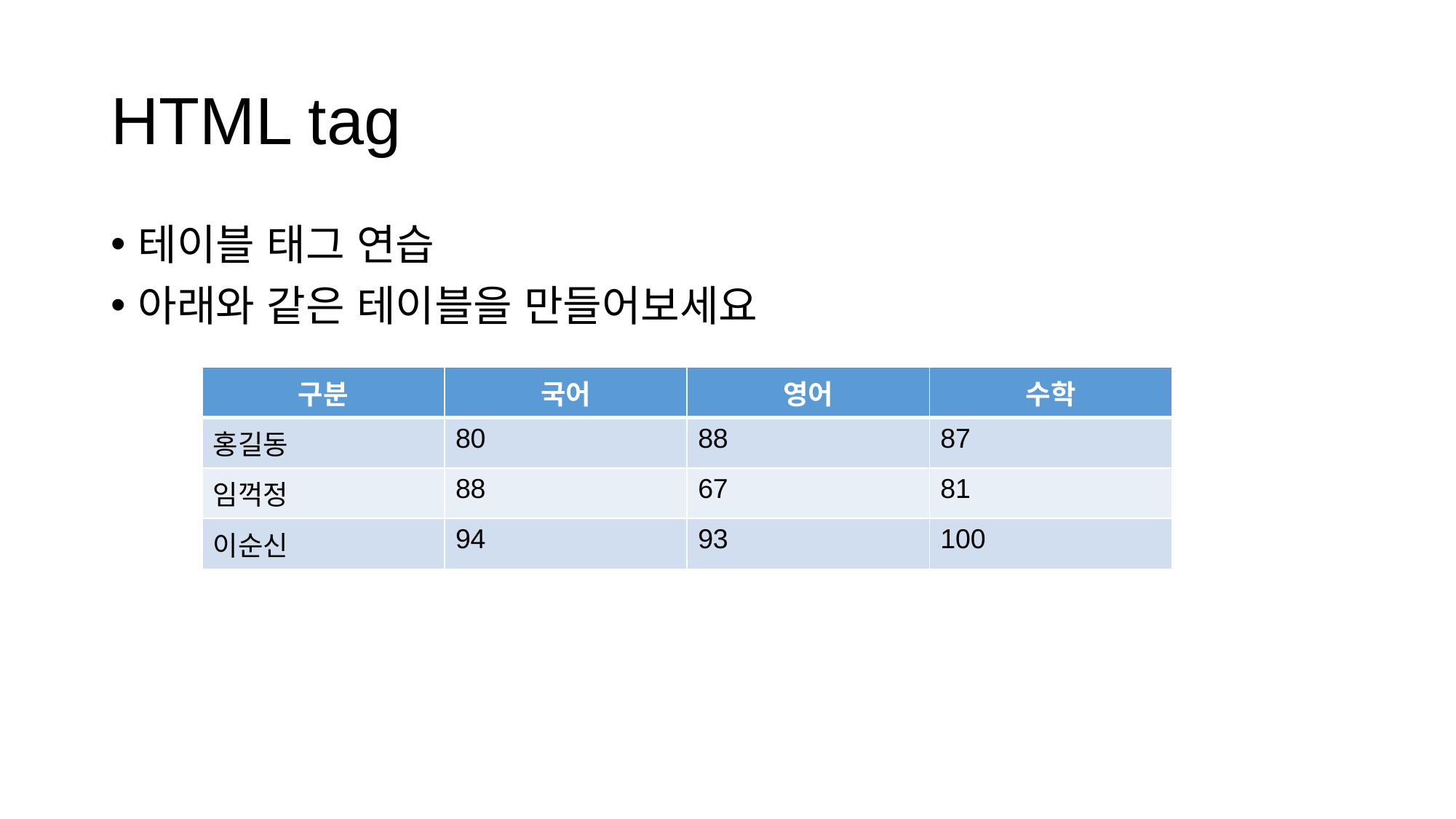

# HTML tag
테이블 태그 연습
아래와 같은 테이블을 만들어보세요
| 구분 | 국어 | 영어 | 수학 |
| --- | --- | --- | --- |
| 홍길동 | 80 | 88 | 87 |
| 임꺽정 | 88 | 67 | 81 |
| 이순신 | 94 | 93 | 100 |